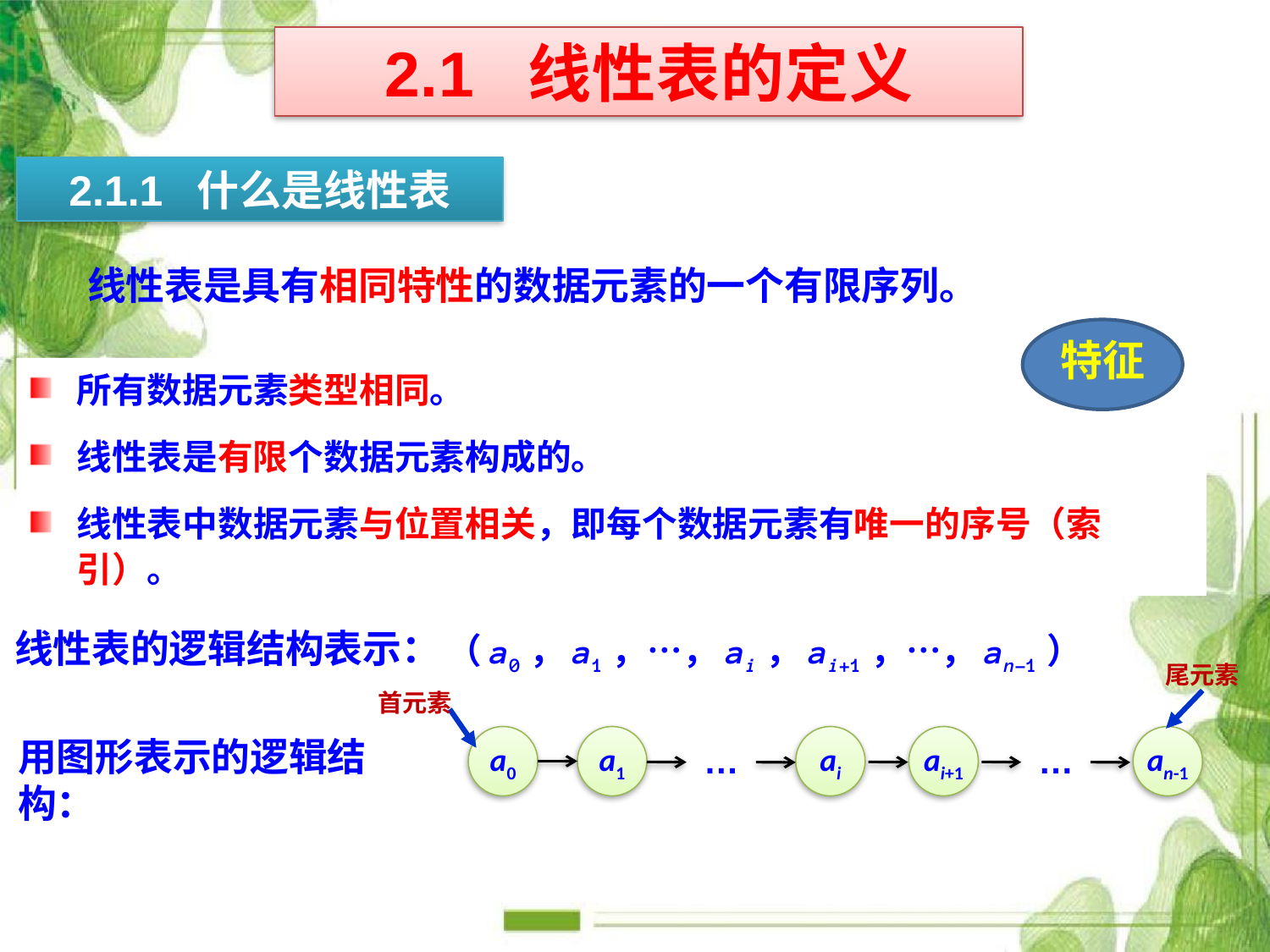

2.1  线性表的定义
2.1.1  什么是线性表
线性表是具有相同特性的数据元素的一个有限序列。
特征
所有数据元素类型相同。
线性表是有限个数据元素构成的。
线性表中数据元素与位置相关，即每个数据元素有唯一的序号（索引）。
线性表的逻辑结构表示：
（a0，a1，…，ai，ai+1，…，an-1）
尾元素
首元素
用图形表示的逻辑结构：
a0
a1
ai
ai+1
an-1
…
…